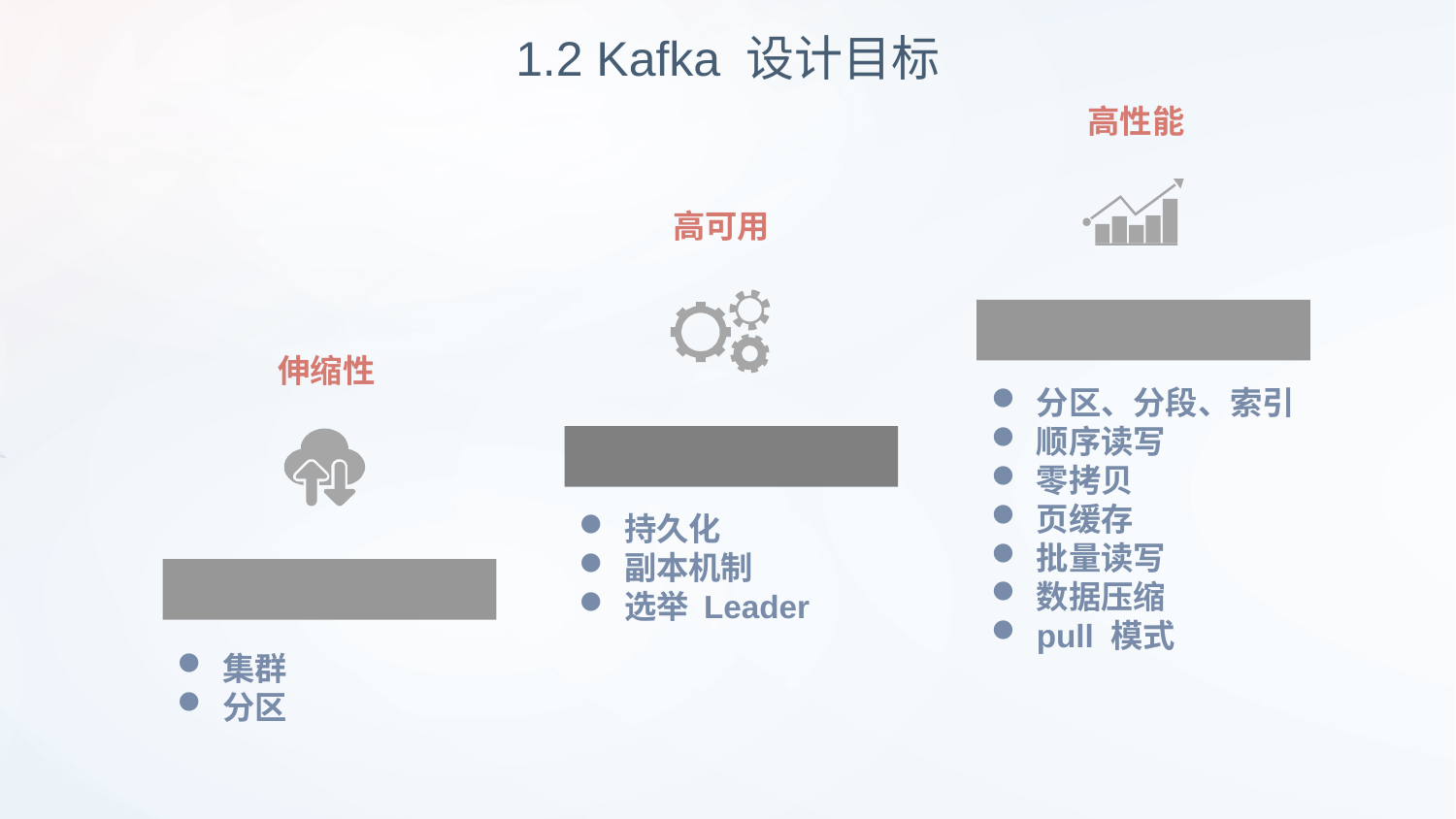

1.2 Kafka 设计目标
高性能

分区、分段、索引
顺序读写
零拷贝
页缓存
批量读写
数据压缩
pull 模式
高可用

持久化
副本机制
选举 Leader
伸缩性

集群
分区